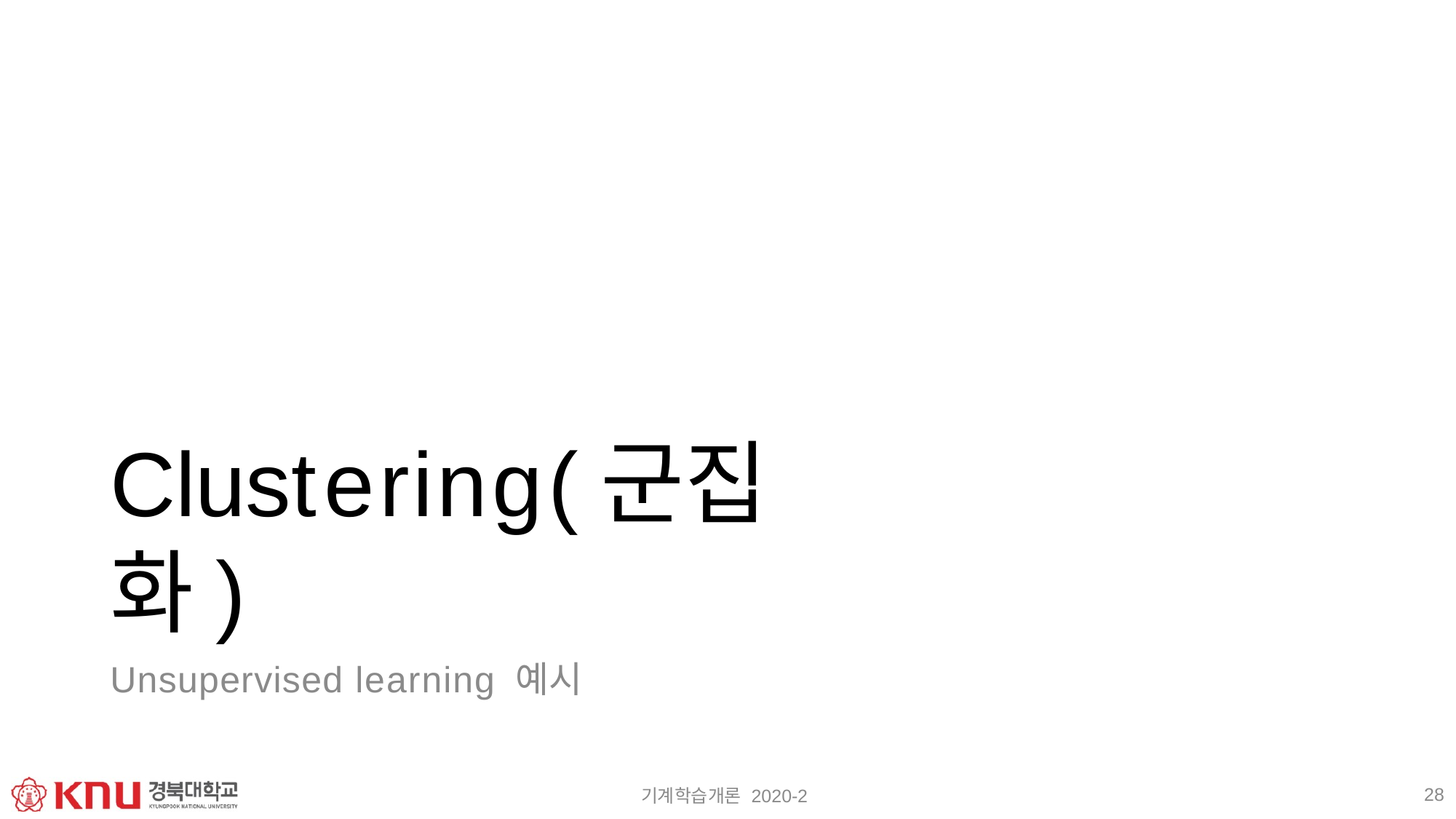

Clustering(군집화)
Unsupervised learning 예시
28
기계학습개론 2020-2